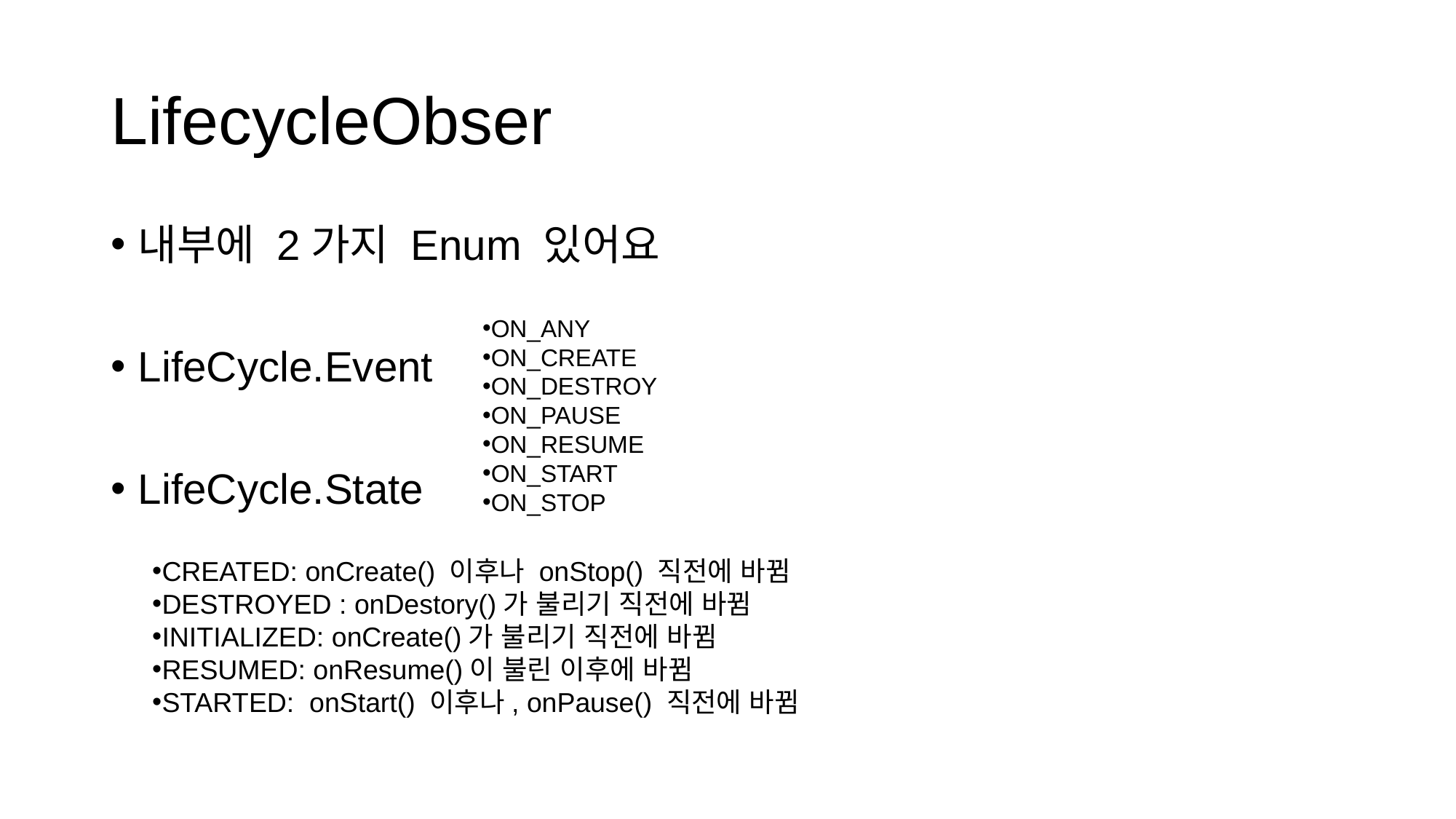

# LifecycleObser
내부에 2가지 Enum 있어요

LifeCycle.Event

LifeCycle.State
ON_ANY
ON_CREATE
ON_DESTROY
ON_PAUSE
ON_RESUME
ON_START
ON_STOP
CREATED: onCreate() 이후나 onStop() 직전에 바뀜
DESTROYED : onDestory()가 불리기 직전에 바뀜
INITIALIZED: onCreate()가 불리기 직전에 바뀜
RESUMED: onResume()이 불린 이후에 바뀜
STARTED:  onStart() 이후나, onPause() 직전에 바뀜